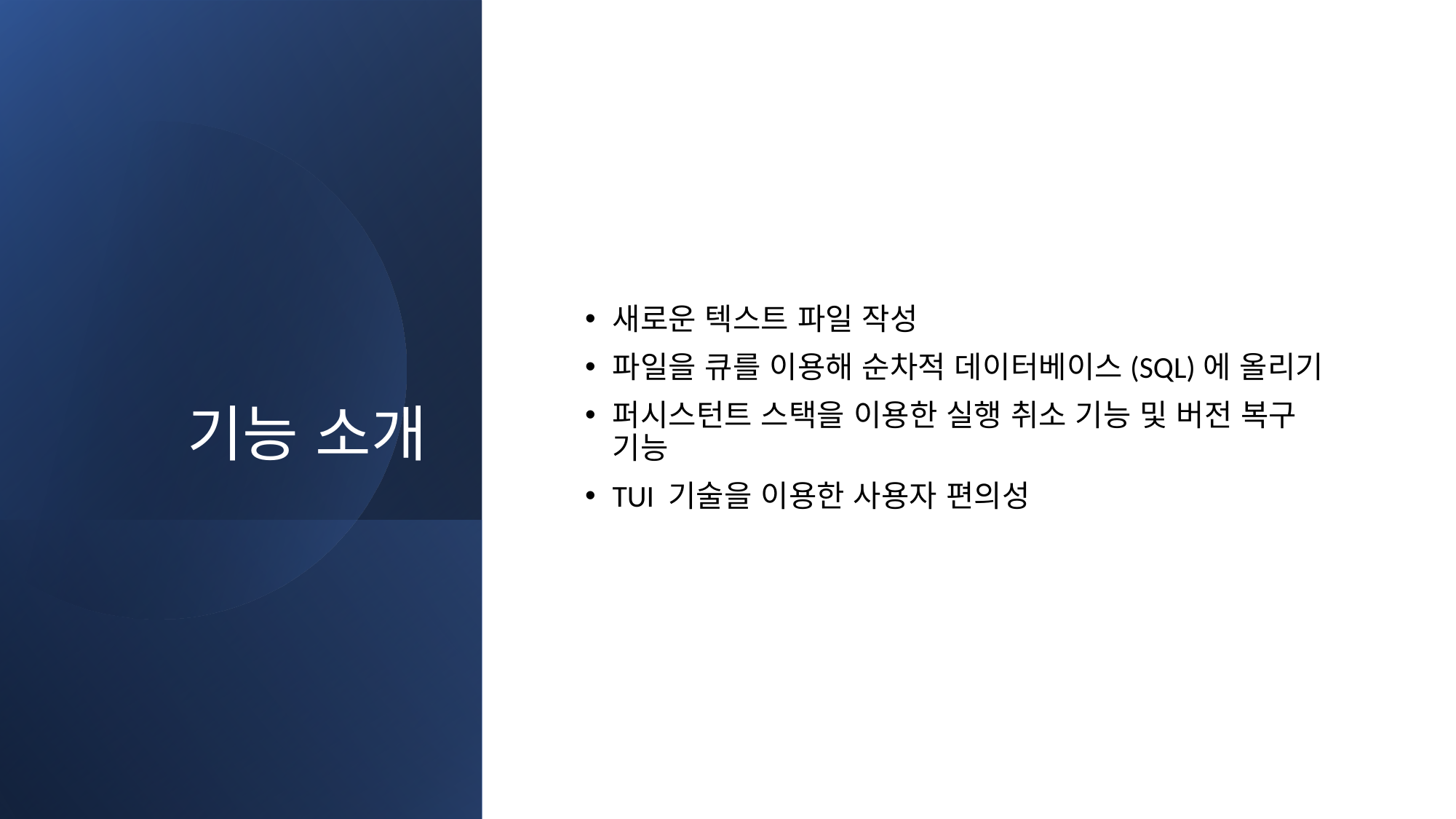

# 기능 소개
새로운 텍스트 파일 작성
파일을 큐를 이용해 순차적 데이터베이스(SQL)에 올리기
퍼시스턴트 스택을 이용한 실행 취소 기능 및 버전 복구 기능
TUI 기술을 이용한 사용자 편의성